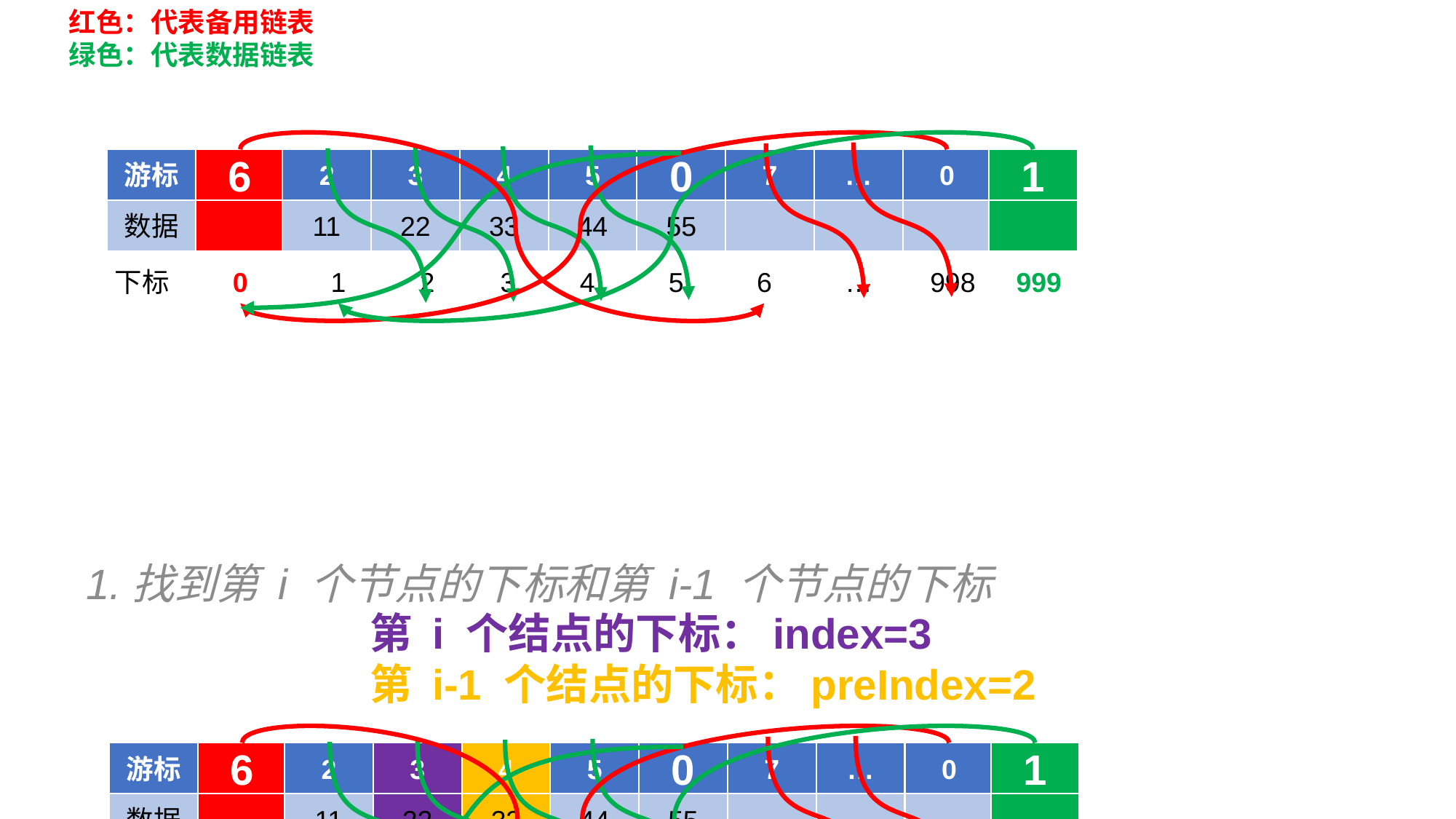

红色：代表备用链表
绿色：代表数据链表
1
0
…
7
0
5
4
3
6
2
游标
i=3

55
44
33
22

11
数据
999
下标
0
1
2
3
4
5
6
…
998
count=0
1.找到第 i 个节点的下标和第 i-1 个节点的下标
第 i 个结点的下标：index=3
第 i-1 个结点的下标：preIndex=2
1
0
…
7
0
5
4
3
6
2
游标
i=3

55
44
33
22

11
数据
count=3
999
下标
0
1
2
3
4
5
6
…
998
2.删除第 i 个结点。即将 preIndex 所表示的结点的游标指向 index 所表示的结点的游标
第 i 个结点的下标：index=3
第 i-1 个结点的下标：preIndex=2
list[preIndex].cur = list[index].cur
List[2].cur=list[3].cur=4
1
0
…
7
0
5
4
4
6
2
游标

55
44
33
22

11
数据
999
下标
0
1
2
3
4
5
6
…
998
3.保存被删结点的数据值。然后释放被删结点的空间，即将被删除结点链接到备用链表中
1
0
…
7
0
5
4
4
6
2
游标

55
44
33
22

11
数据
999
下标
0
1
2
3
4
5
6
…
998